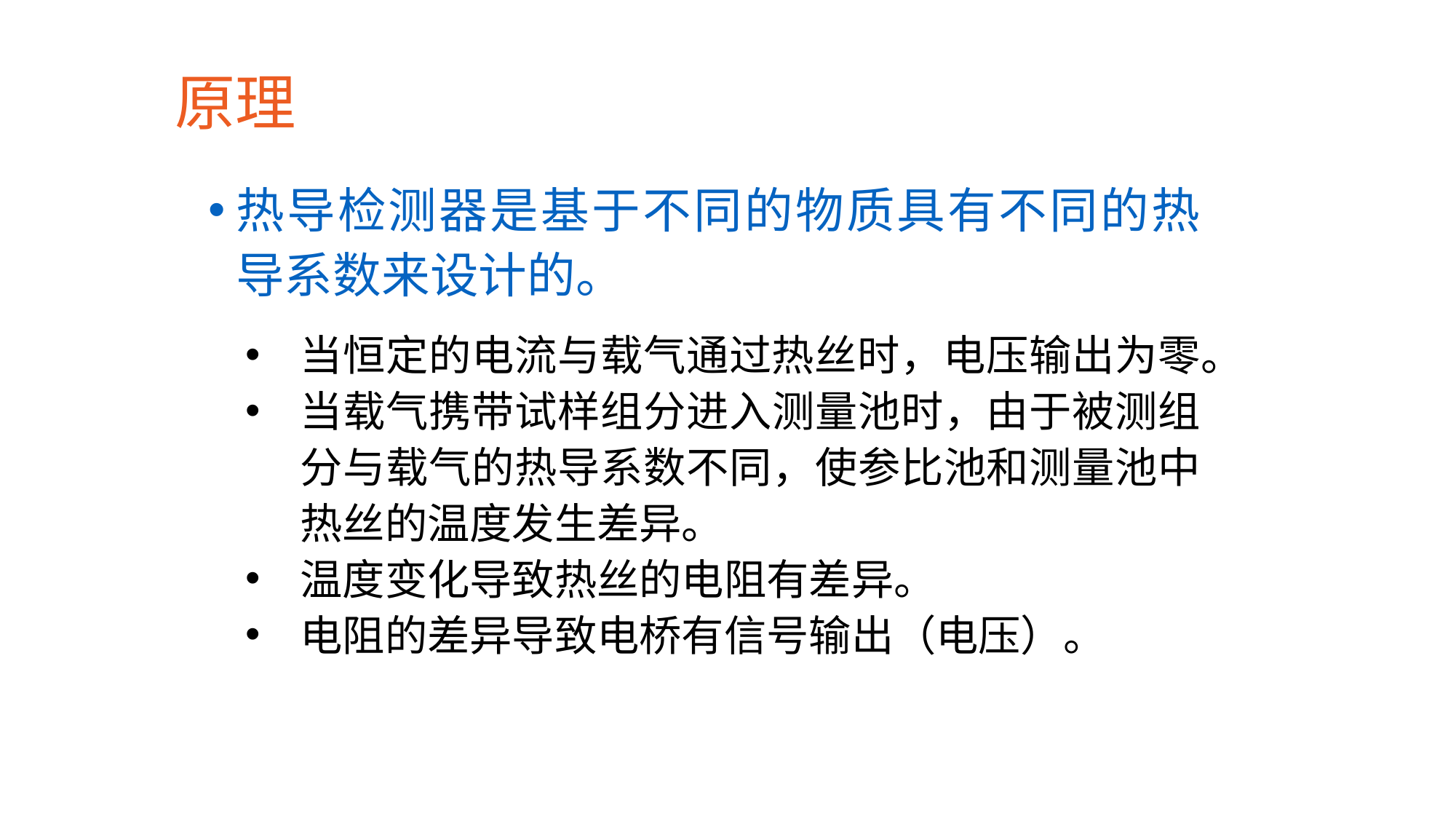

原理
热导检测器是基于不同的物质具有不同的热导系数来设计的。
当恒定的电流与载气通过热丝时，电压输出为零。
当载气携带试样组分进入测量池时，由于被测组分与载气的热导系数不同，使参比池和测量池中热丝的温度发生差异。
温度变化导致热丝的电阻有差异。
电阻的差异导致电桥有信号输出（电压）。